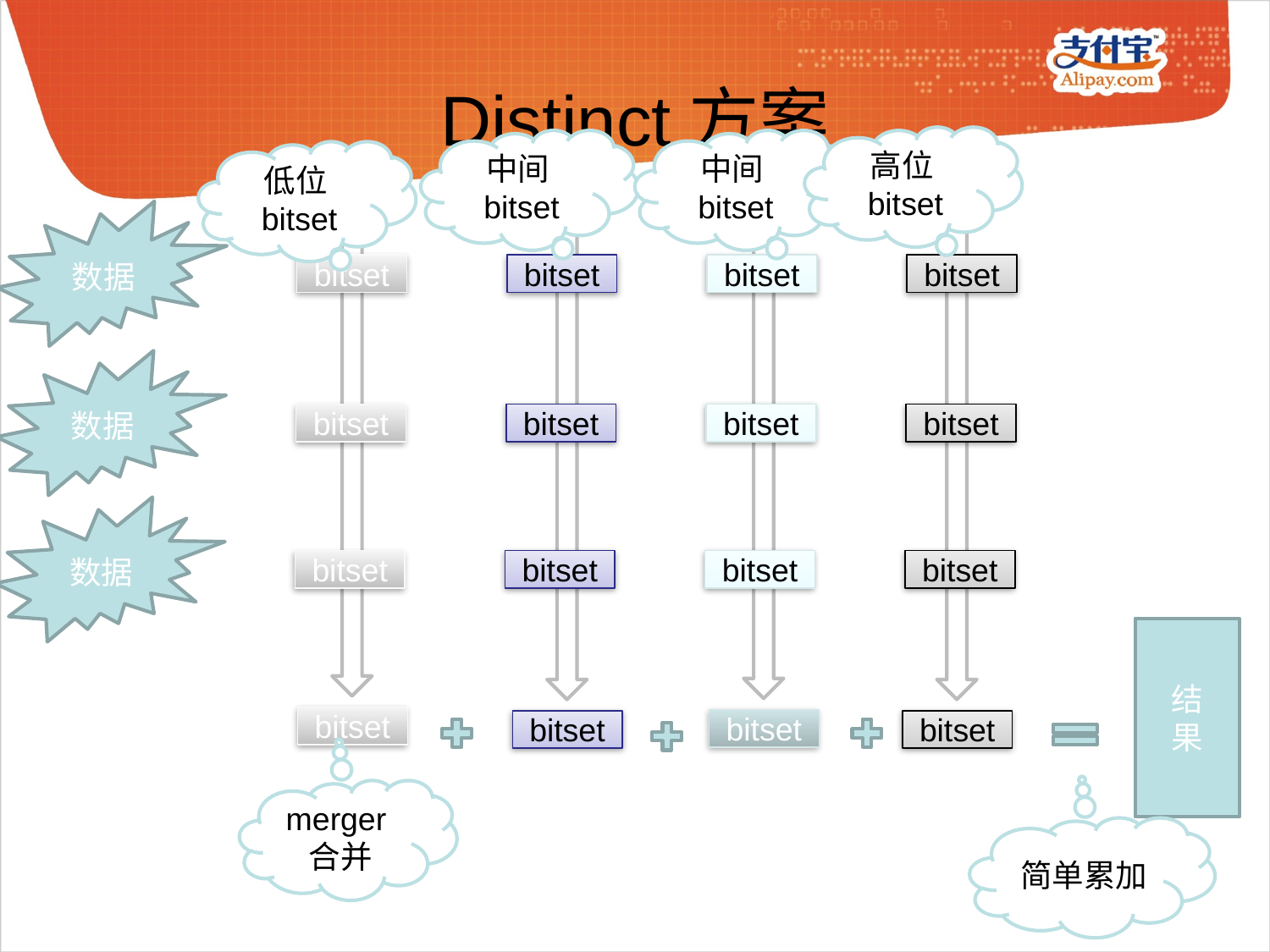

# Distinct方案
高位bitset
中间bitset
中间bitset
低位bitset
数据

bitset
bitset
bitset
bitset
数据
bitset
bitset
bitset
bitset
数据
bitset
bitset
bitset
bitset
结
果
bitset
bitset
bitset
bitset

merger
合并
简单累加